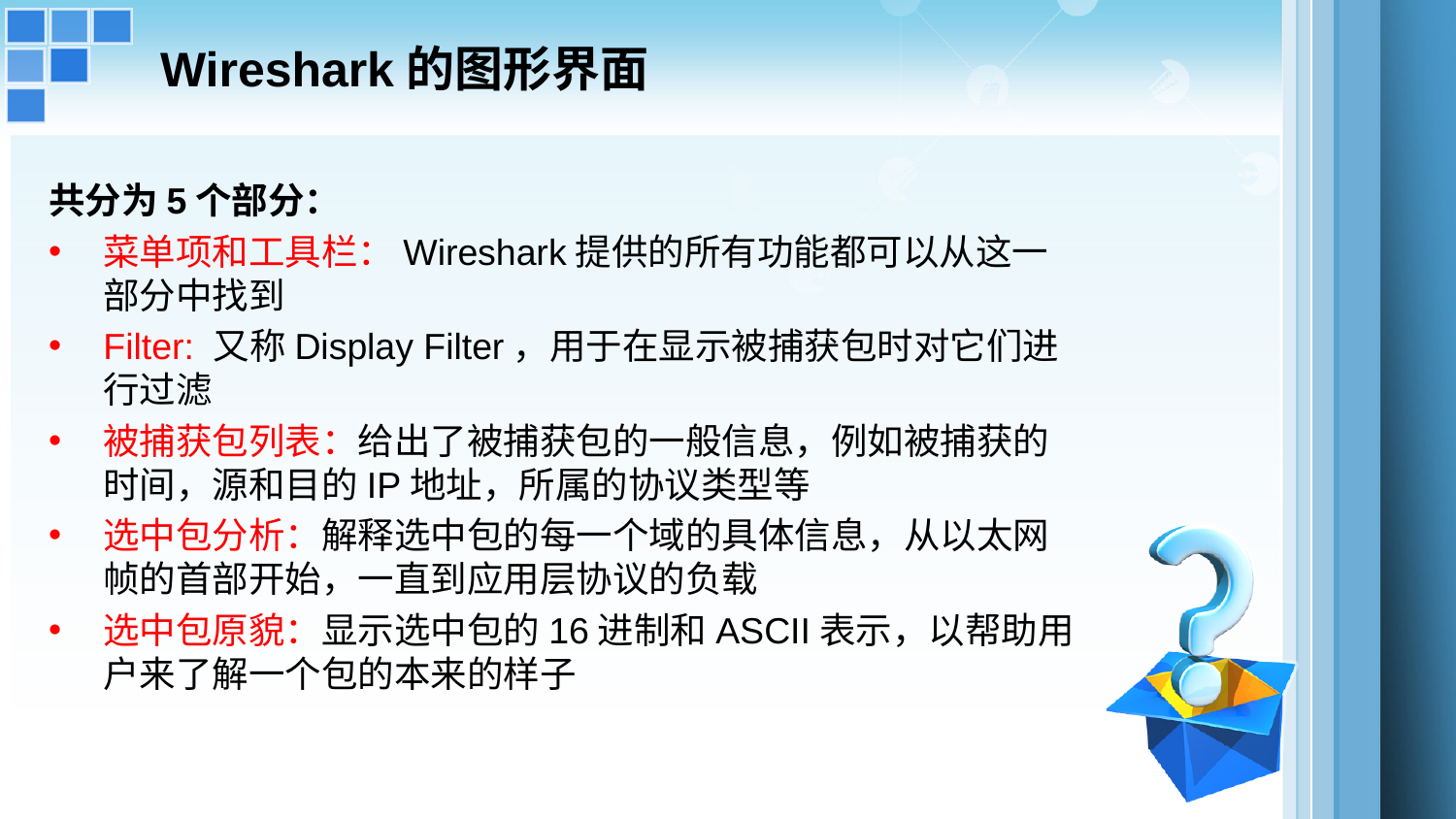

# Wireshark的图形界面
共分为5个部分：
菜单项和工具栏：Wireshark提供的所有功能都可以从这一部分中找到
Filter: 又称Display Filter，用于在显示被捕获包时对它们进行过滤
被捕获包列表：给出了被捕获包的一般信息，例如被捕获的时间，源和目的IP地址，所属的协议类型等
选中包分析：解释选中包的每一个域的具体信息，从以太网帧的首部开始，一直到应用层协议的负载
选中包原貌：显示选中包的16进制和ASCII表示，以帮助用户来了解一个包的本来的样子